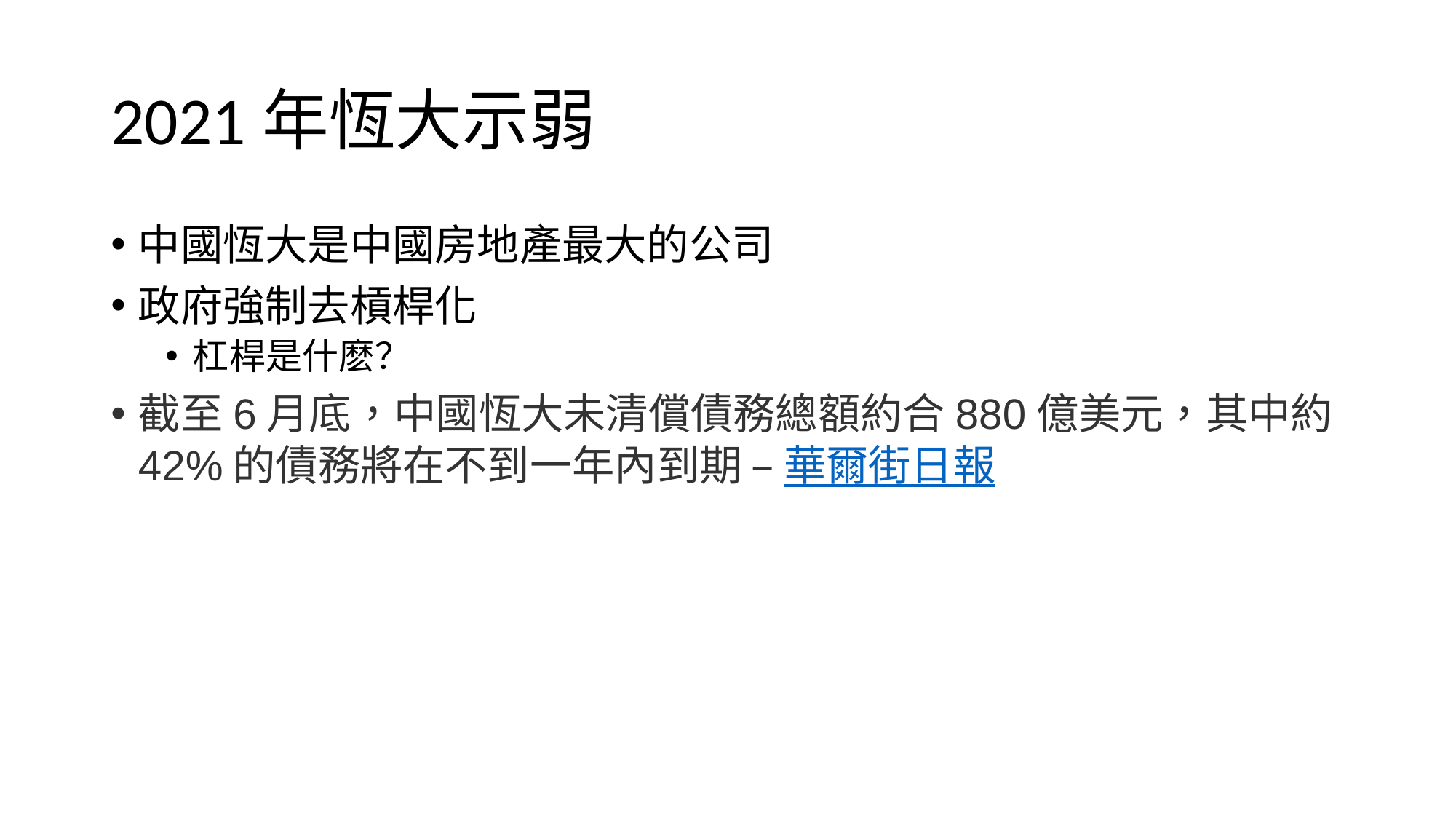

# 2021年恆大示弱
中國恆大是中國房地產最大的公司
政府強制去槓桿化
杠桿是什麽？
截至6月底，中國恆大未清償債務總額約合880億美元，其中約42%的債務將在不到一年內到期 – 華爾街日報